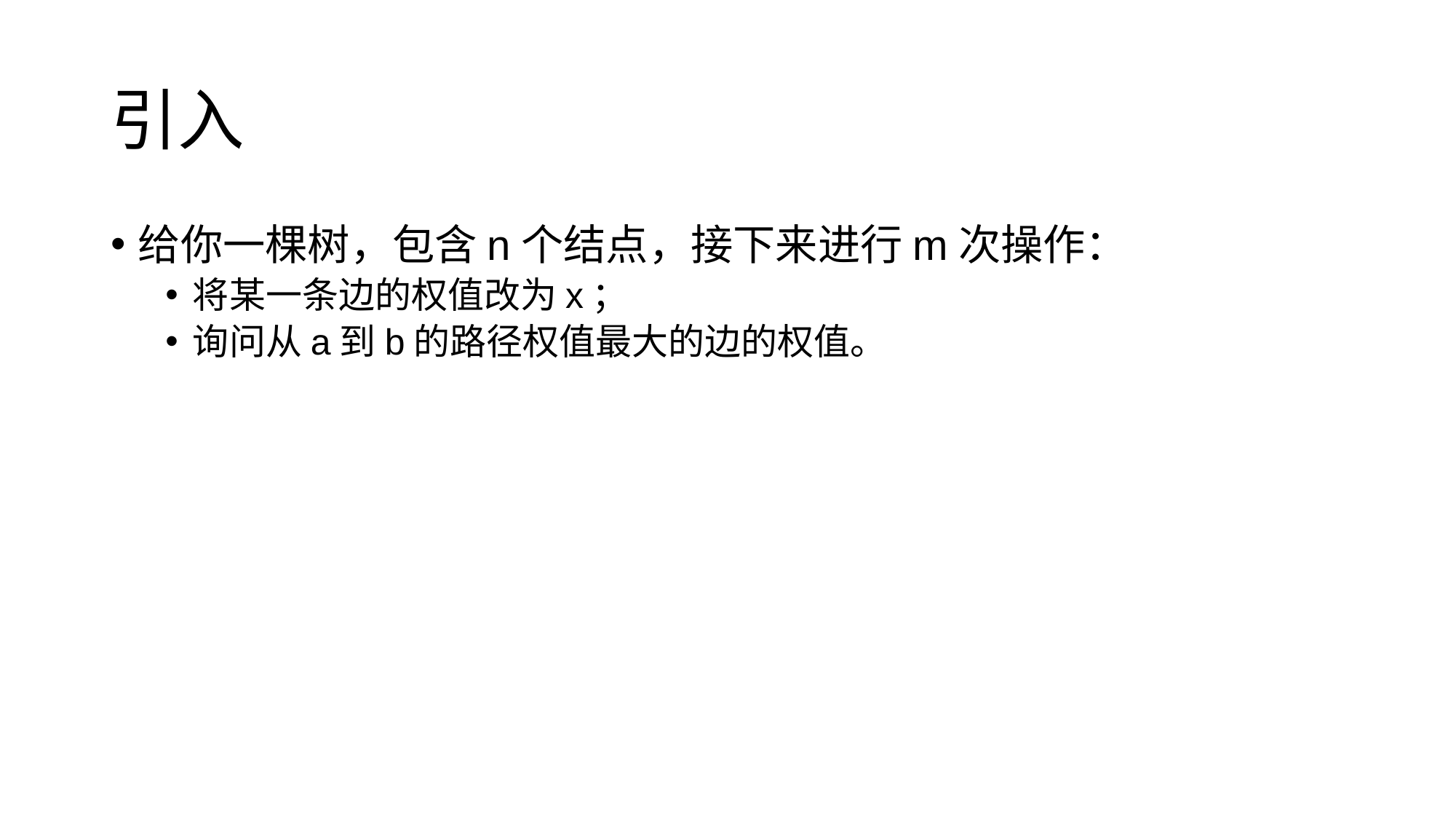

# 引入
给你一棵树，包含n个结点，接下来进行m次操作：
将某一条边的权值改为x；
询问从a到b的路径权值最大的边的权值。